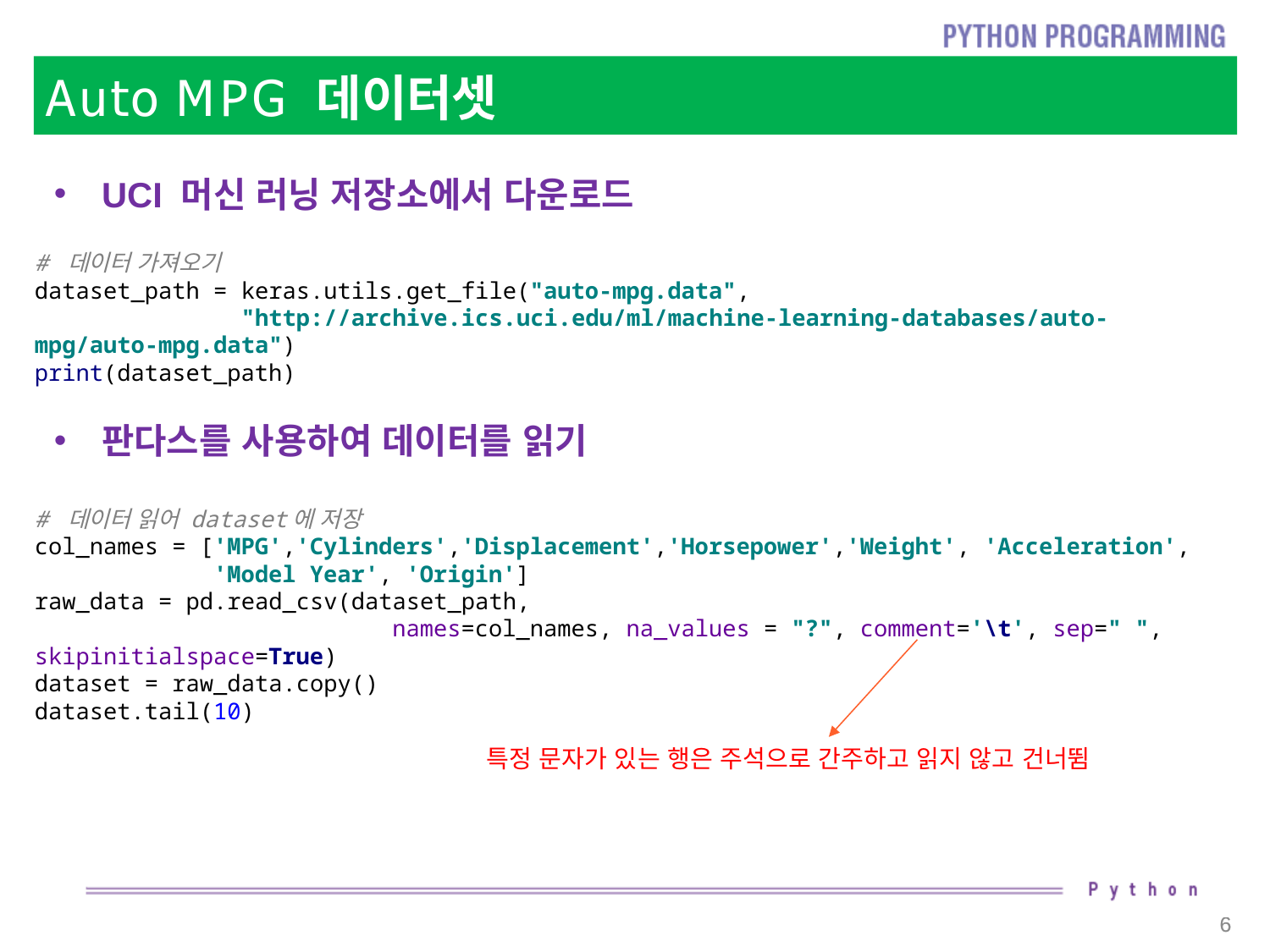

# Auto MPG 데이터셋
UCI 머신 러닝 저장소에서 다운로드

판다스를 사용하여 데이터를 읽기

# 데이터 가져오기 dataset_path = keras.utils.get_file("auto-mpg.data", "http://archive.ics.uci.edu/ml/machine-learning-databases/auto-mpg/auto-mpg.data") print(dataset_path)
# 데이터 읽어 dataset에 저장 col_names = ['MPG','Cylinders','Displacement','Horsepower','Weight', 'Acceleration', 'Model Year', 'Origin'] raw_data = pd.read_csv(dataset_path, names=col_names, na_values = "?", comment='\t', sep=" ", skipinitialspace=True) dataset = raw_data.copy() dataset.tail(10)
특정 문자가 있는 행은 주석으로 간주하고 읽지 않고 건너뜀
6